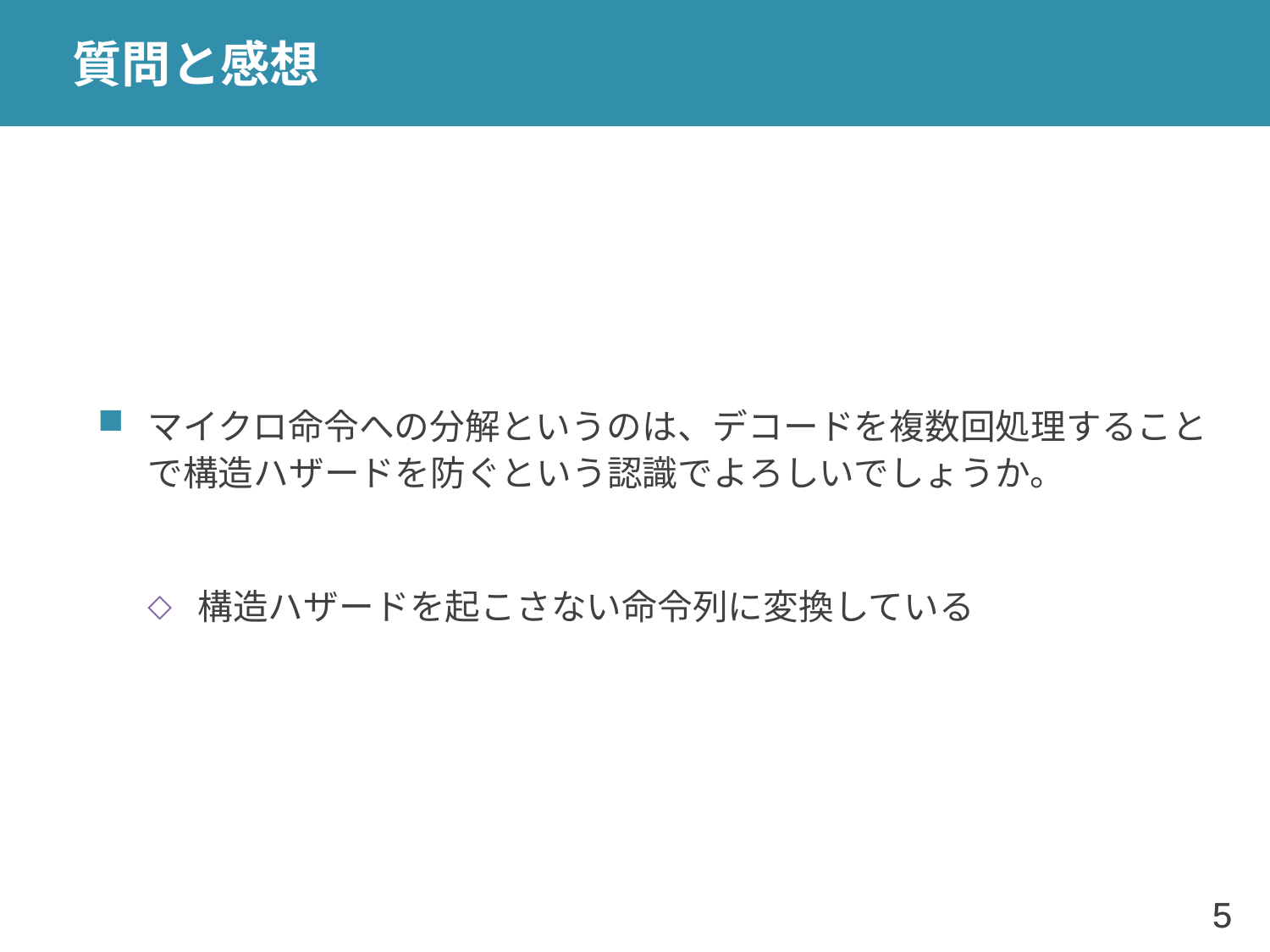

# 質問と感想
マイクロ命令への分解というのは、デコードを複数回処理することで構造ハザードを防ぐという認識でよろしいでしょうか。

構造ハザードを起こさない命令列に変換している